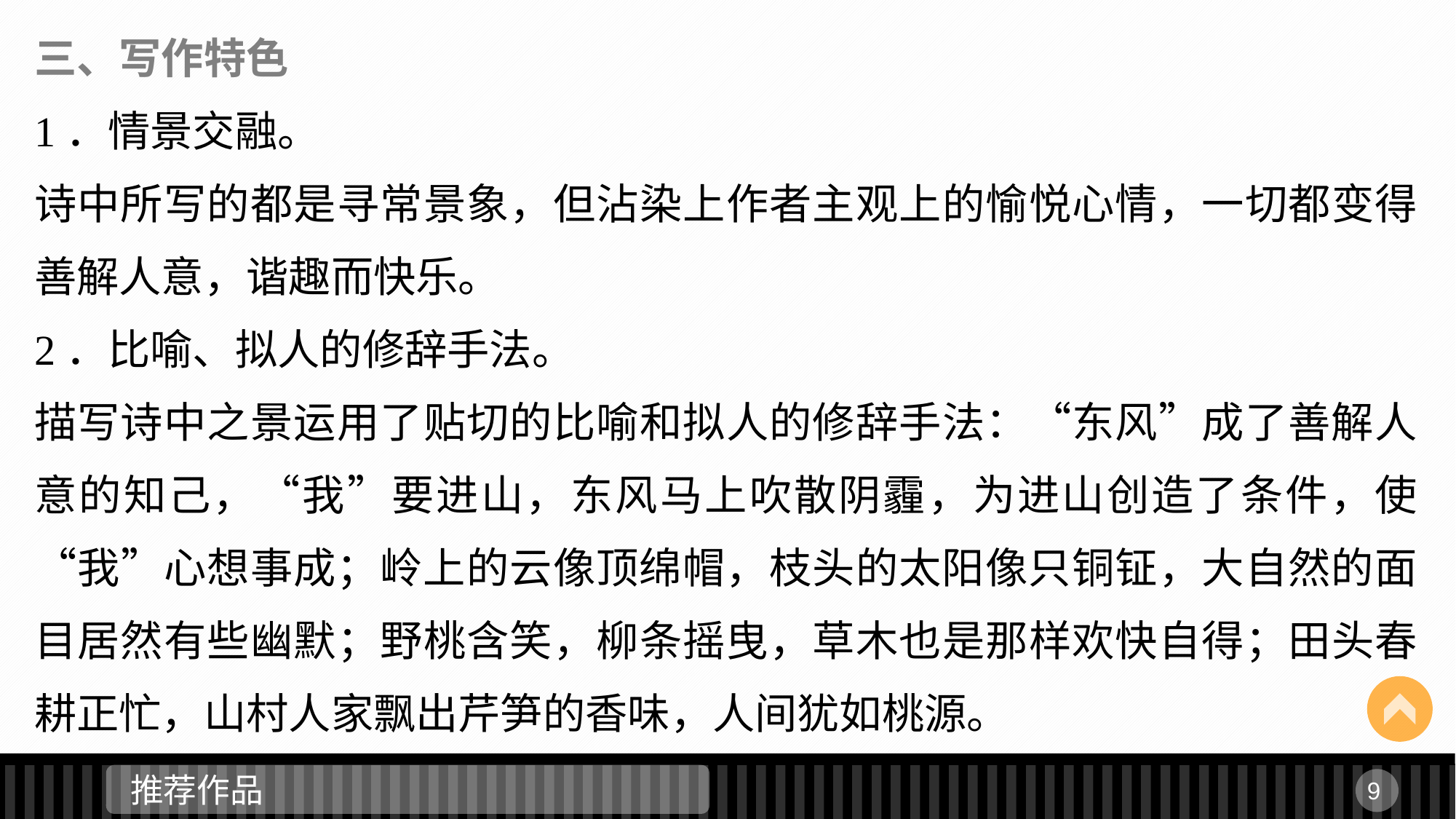

三、写作特色
1．情景交融。
诗中所写的都是寻常景象，但沾染上作者主观上的愉悦心情，一切都变得善解人意，谐趣而快乐。
2．比喻、拟人的修辞手法。
描写诗中之景运用了贴切的比喻和拟人的修辞手法：“东风”成了善解人意的知己，“我”要进山，东风马上吹散阴霾，为进山创造了条件，使“我”心想事成；岭上的云像顶绵帽，枝头的太阳像只铜钲，大自然的面目居然有些幽默；野桃含笑，柳条摇曳，草木也是那样欢快自得；田头春耕正忙，山村人家飘出芹笋的香味，人间犹如桃源。